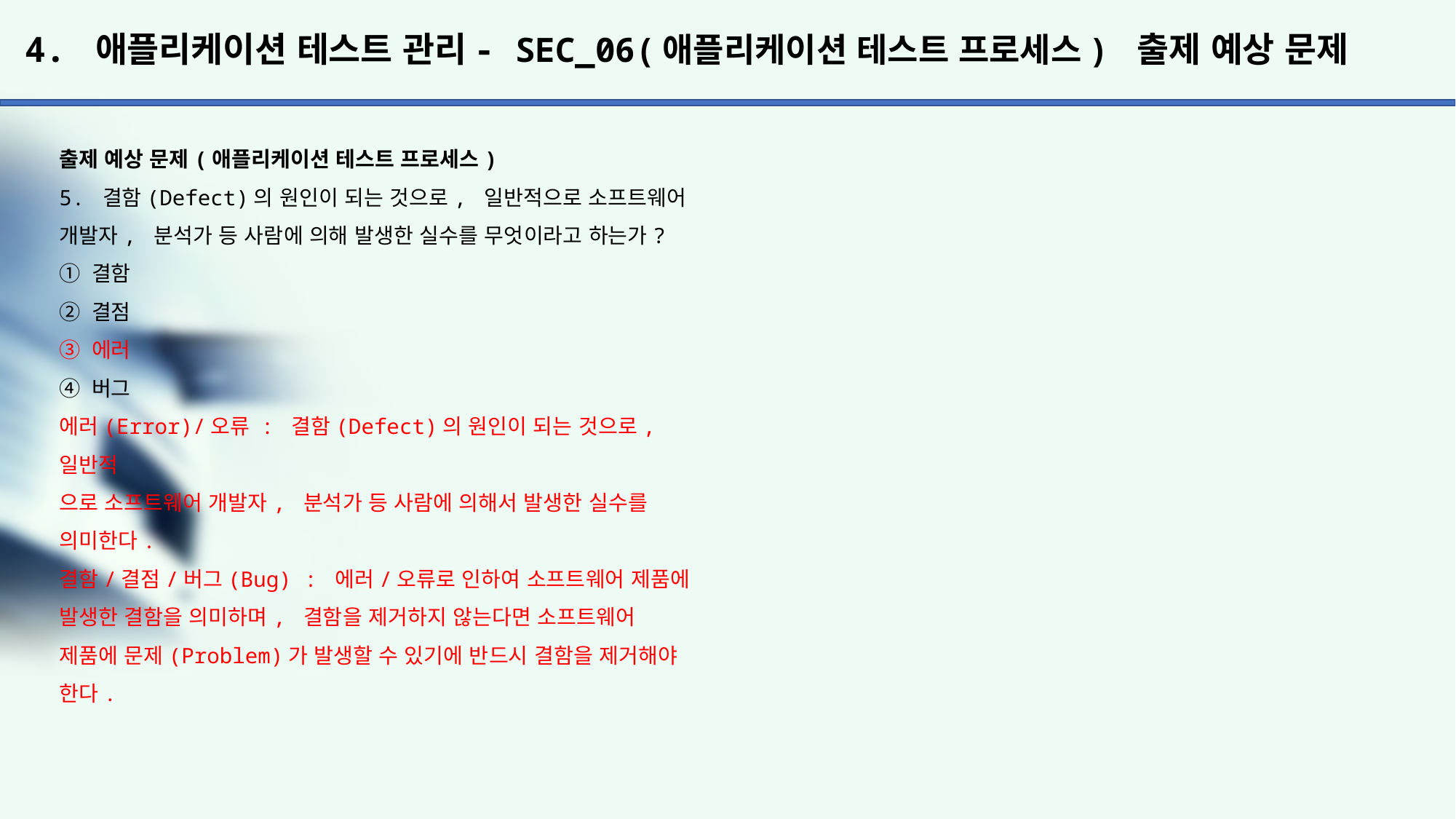

# 4. 애플리케이션 테스트 관리- SEC_06(애플리케이션 테스트 프로세스) 출제 예상 문제
출제 예상 문제(애플리케이션 테스트 프로세스)
5. 결함(Defect)의 원인이 되는 것으로, 일반적으로 소프트웨어 개발자, 분석가 등 사람에 의해 발생한 실수를 무엇이라고 하는가?
① 결함
② 결점
③ 에러
④ 버그
에러(Error)/오류 : 결함(Defect)의 원인이 되는 것으로, 일반적
으로 소프트웨어 개발자, 분석가 등 사람에 의해서 발생한 실수를
의미한다.
결함/결점/버그(Bug) : 에러/오류로 인하여 소프트웨어 제품에
발생한 결함을 의미하며, 결함을 제거하지 않는다면 소프트웨어
제품에 문제(Problem)가 발생할 수 있기에 반드시 결함을 제거해야 한다.